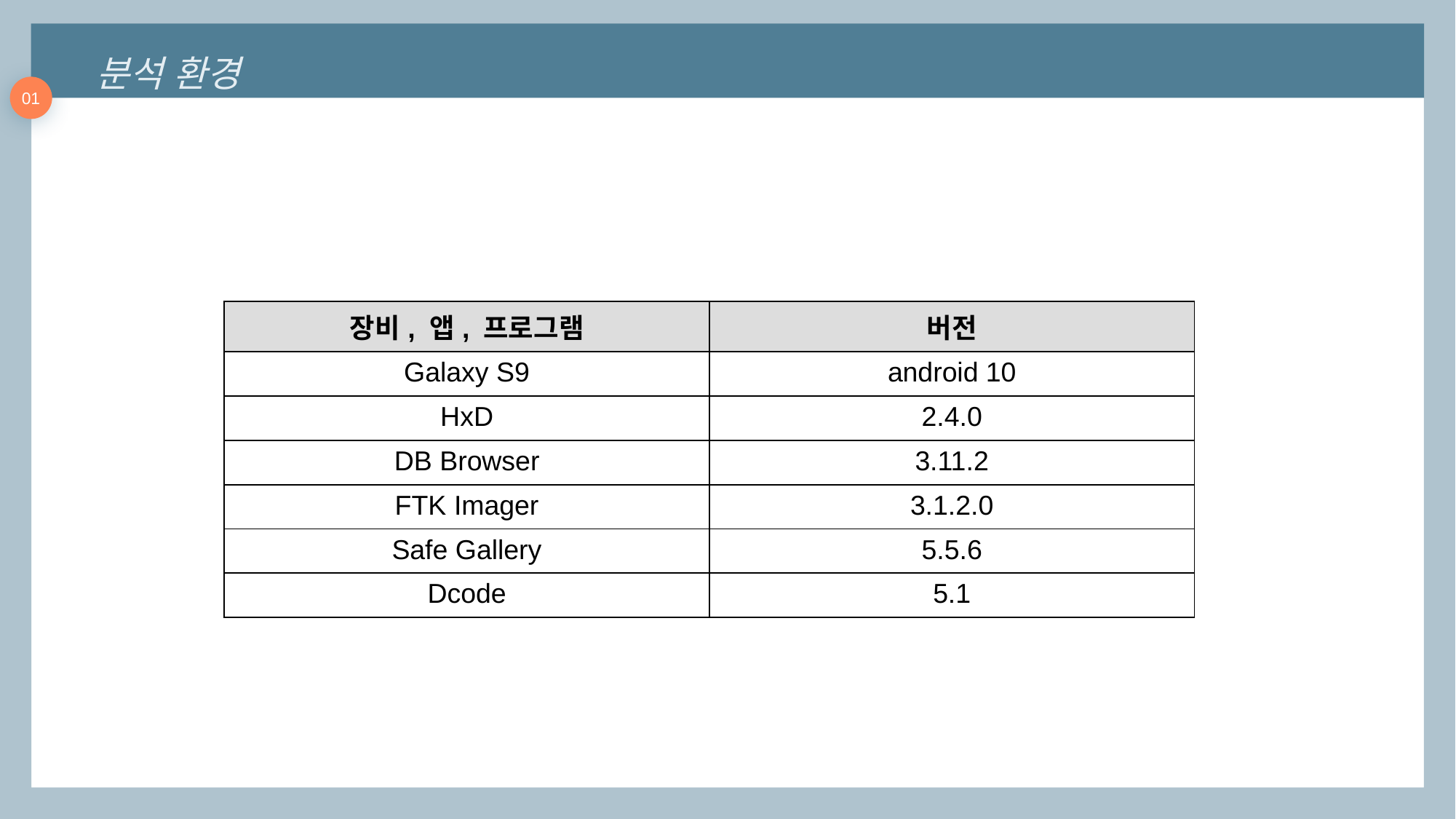

분석 환경
01
| 장비, 앱, 프로그램 | 버전 |
| --- | --- |
| Galaxy S9 | android 10 |
| HxD | 2.4.0 |
| DB Browser | 3.11.2 |
| FTK Imager | 3.1.2.0 |
| Safe Gallery | 5.5.6 |
| Dcode | 5.1 |